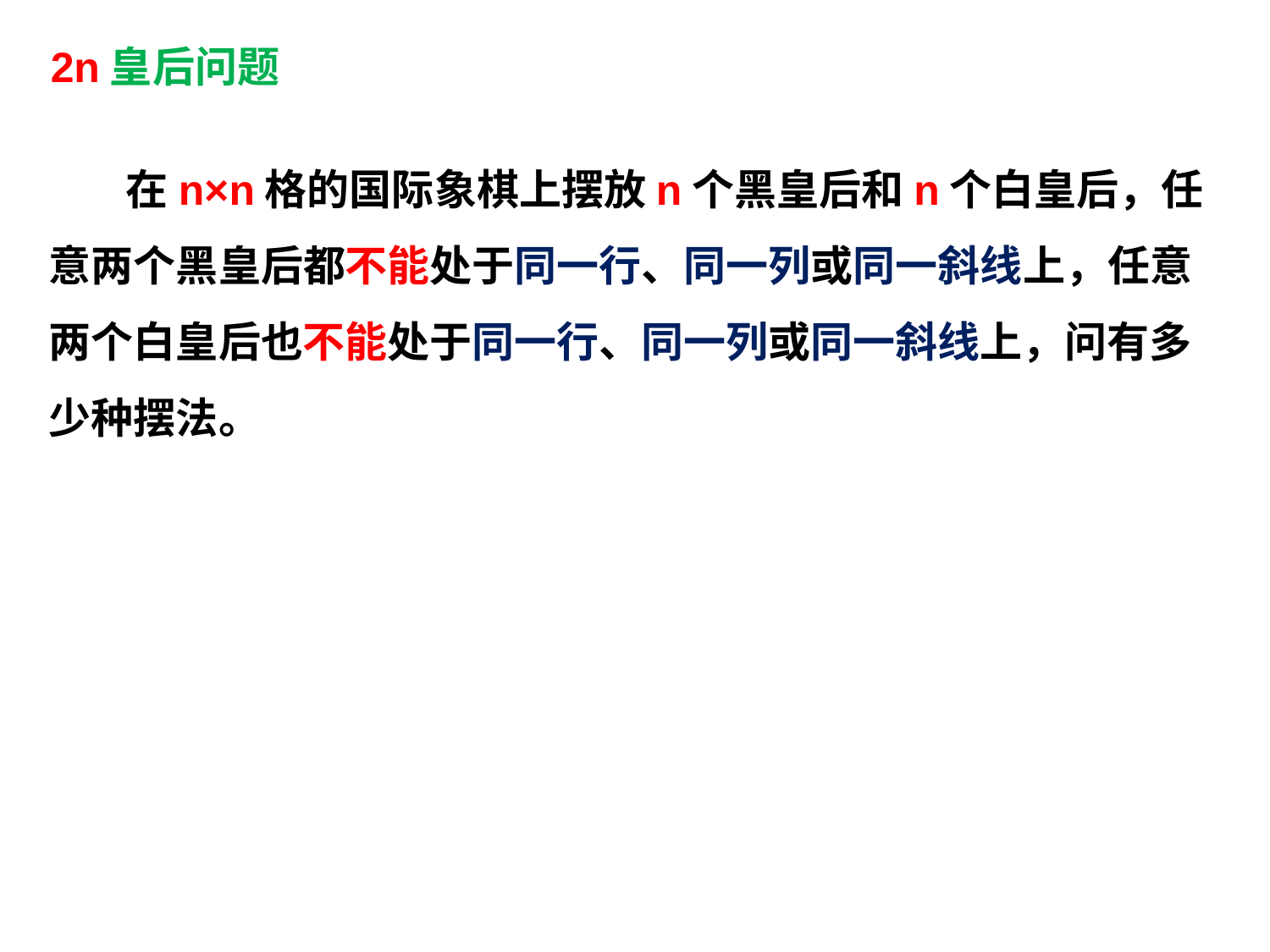

2n皇后问题
       在n×n格的国际象棋上摆放n个黑皇后和n个白皇后，任意两个黑皇后都不能处于同一行、同一列或同一斜线上，任意两个白皇后也不能处于同一行、同一列或同一斜线上，问有多少种摆法。